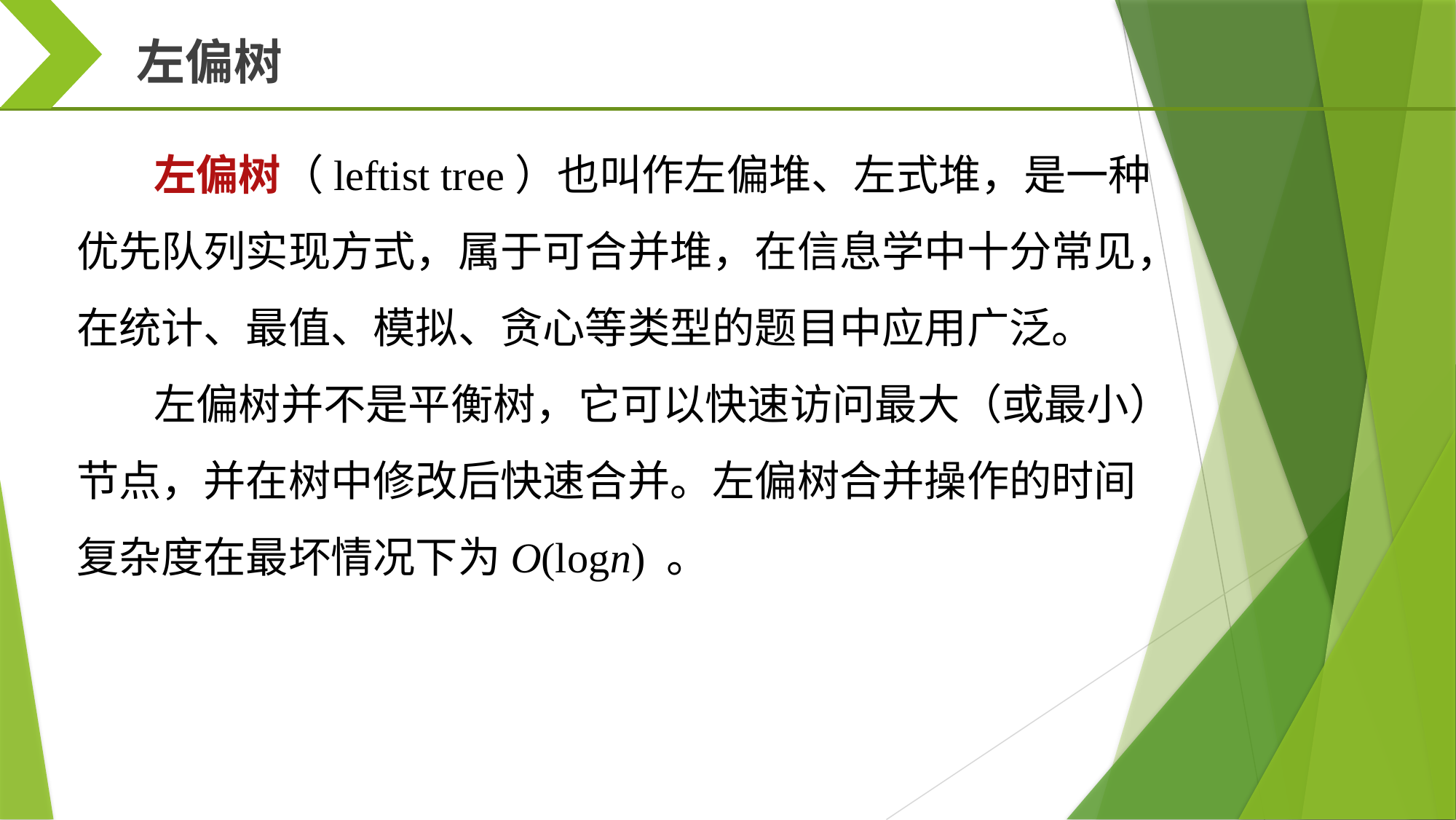

左偏树
左偏树（leftist tree）也叫作左偏堆、左式堆，是一种优先队列实现方式，属于可合并堆，在信息学中十分常见，在统计、最值、模拟、贪心等类型的题目中应用广泛。
左偏树并不是平衡树，它可以快速访问最大（或最小）节点，并在树中修改后快速合并。左偏树合并操作的时间复杂度在最坏情况下为O(logn) 。